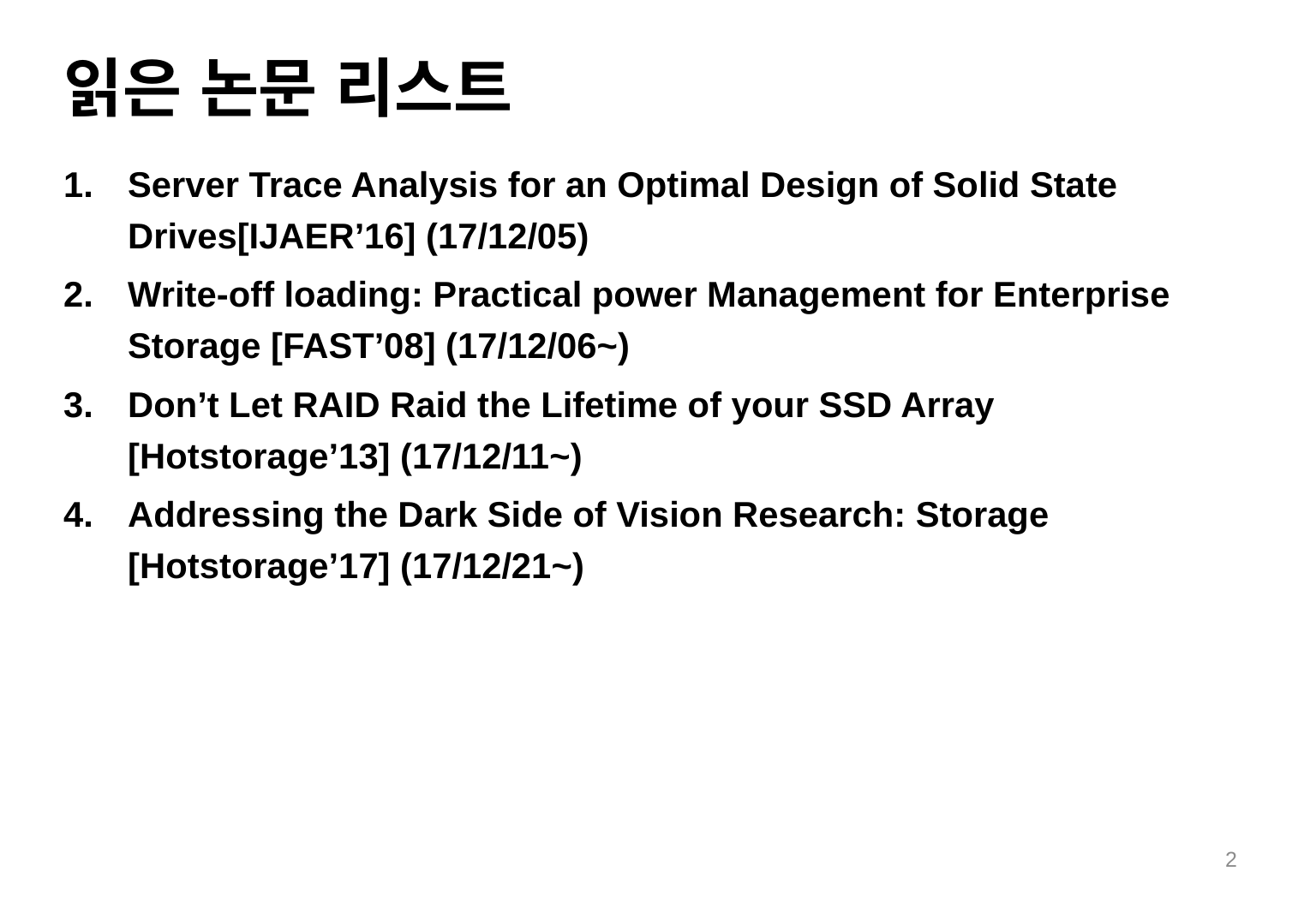

# 읽은 논문 리스트
Server Trace Analysis for an Optimal Design of Solid State Drives[IJAER’16] (17/12/05)
Write-off loading: Practical power Management for Enterprise Storage [FAST’08] (17/12/06~)
Don’t Let RAID Raid the Lifetime of your SSD Array
[Hotstorage’13] (17/12/11~)
Addressing the Dark Side of Vision Research: Storage [Hotstorage’17] (17/12/21~)

2